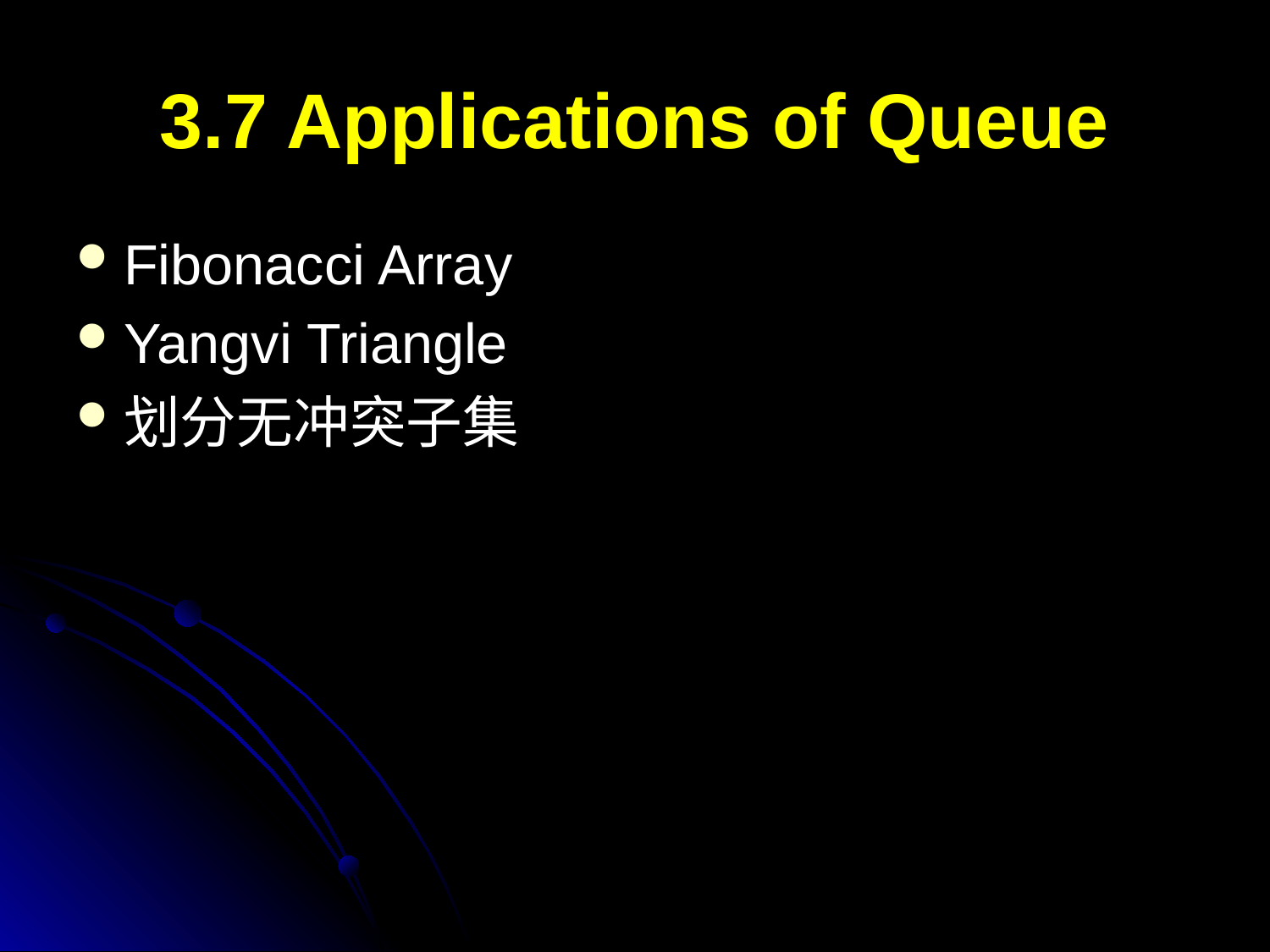

# 3.7 Applications of Queue
Fibonacci Array
Yangvi Triangle
划分无冲突子集